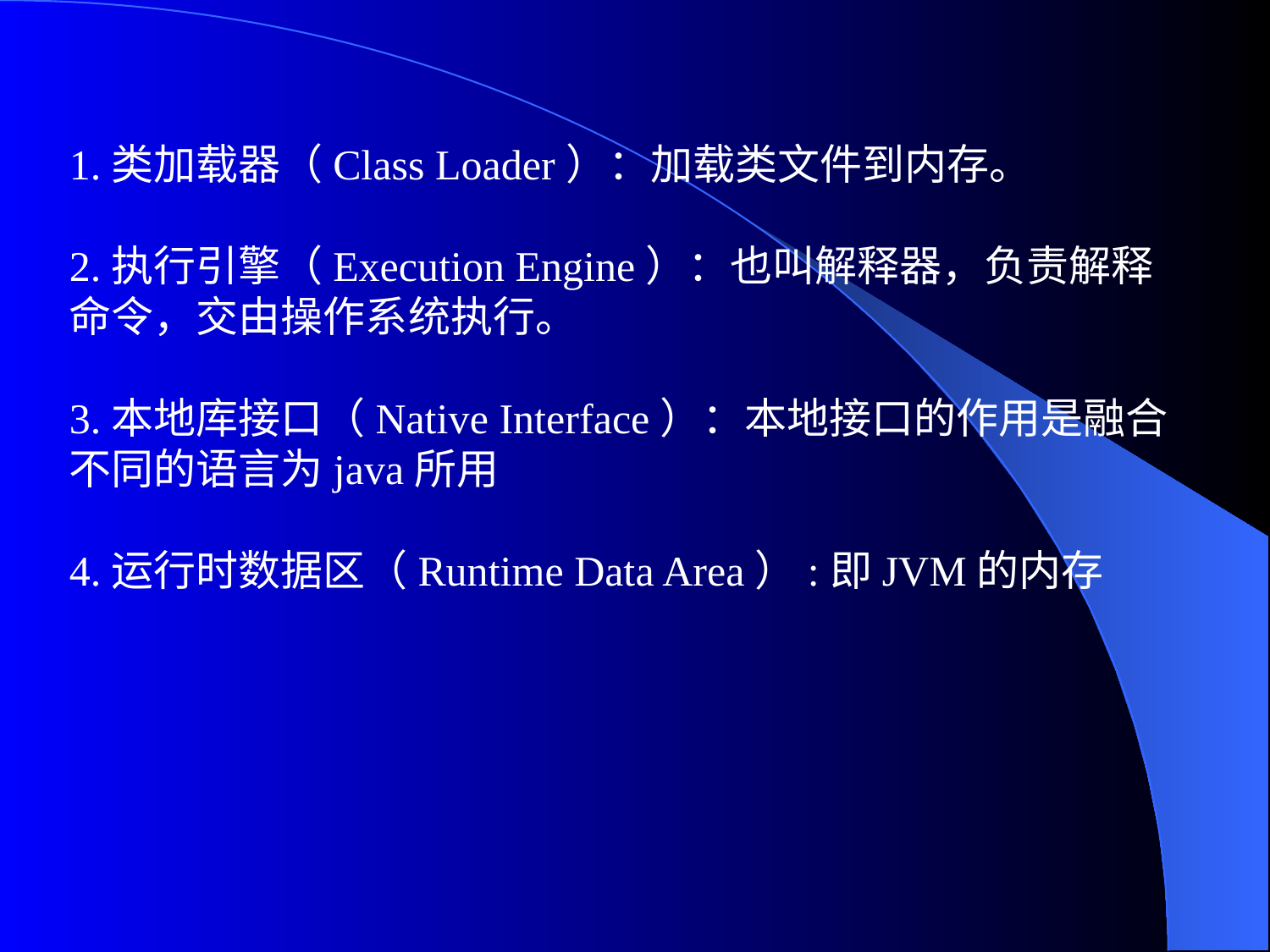

1.类加载器（Class Loader）：加载类文件到内存。

2.执行引擎（Execution Engine）：也叫解释器，负责解释命令，交由操作系统执行。

3.本地库接口（Native Interface）：本地接口的作用是融合不同的语言为java所用

4.运行时数据区（Runtime Data Area）:即JVM的内存